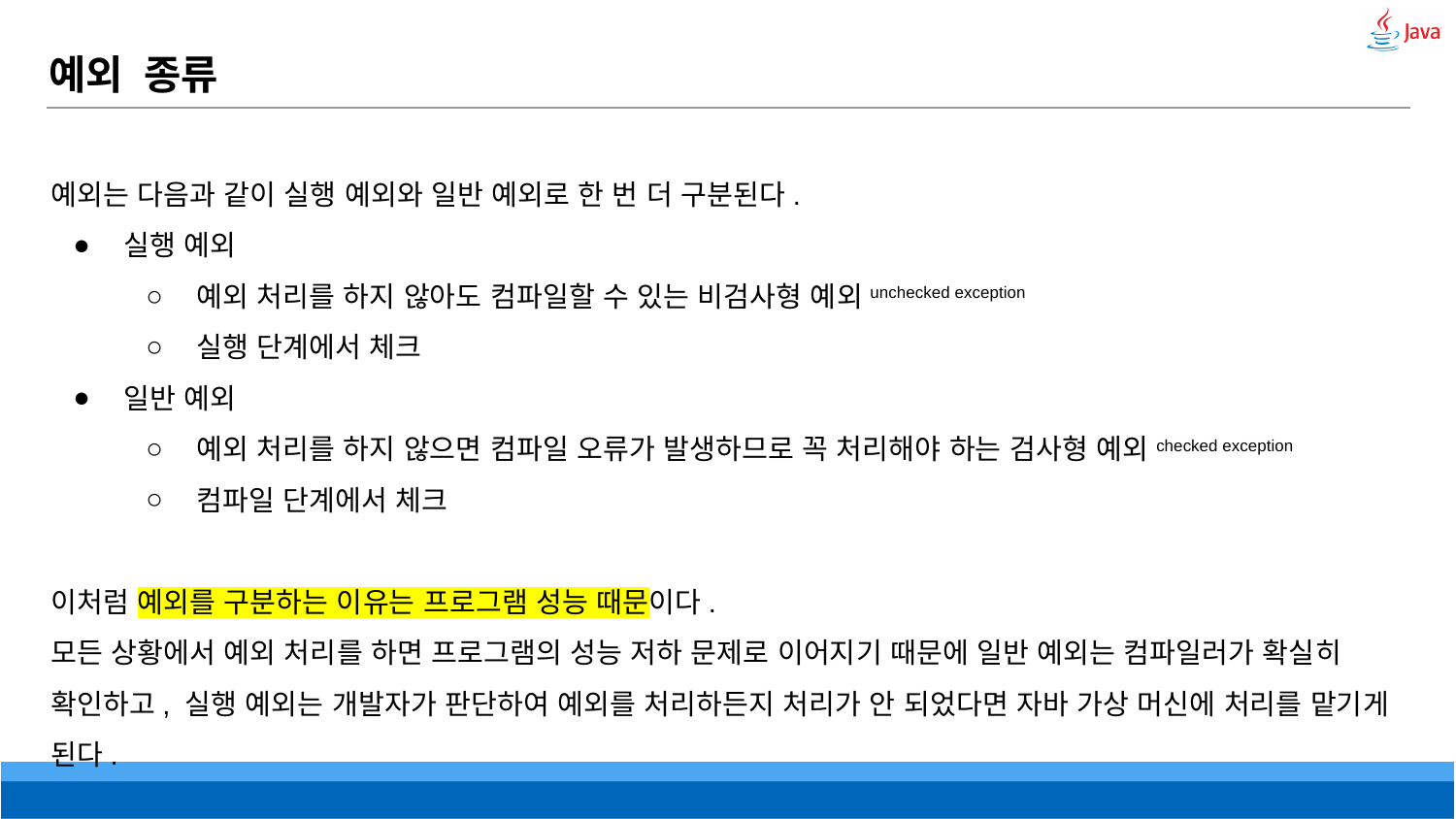

# 예외 종류
예외는 다음과 같이 실행 예외와 일반 예외로 한 번 더 구분된다.
실행 예외
예외 처리를 하지 않아도 컴파일할 수 있는 비검사형 예외unchecked exception
실행 단계에서 체크
일반 예외
예외 처리를 하지 않으면 컴파일 오류가 발생하므로 꼭 처리해야 하는 검사형 예외checked exception
컴파일 단계에서 체크

이처럼 예외를 구분하는 이유는 프로그램 성능 때문이다.
모든 상황에서 예외 처리를 하면 프로그램의 성능 저하 문제로 이어지기 때문에 일반 예외는 컴파일러가 확실히 확인하고, 실행 예외는 개발자가 판단하여 예외를 처리하든지 처리가 안 되었다면 자바 가상 머신에 처리를 맡기게 된다.